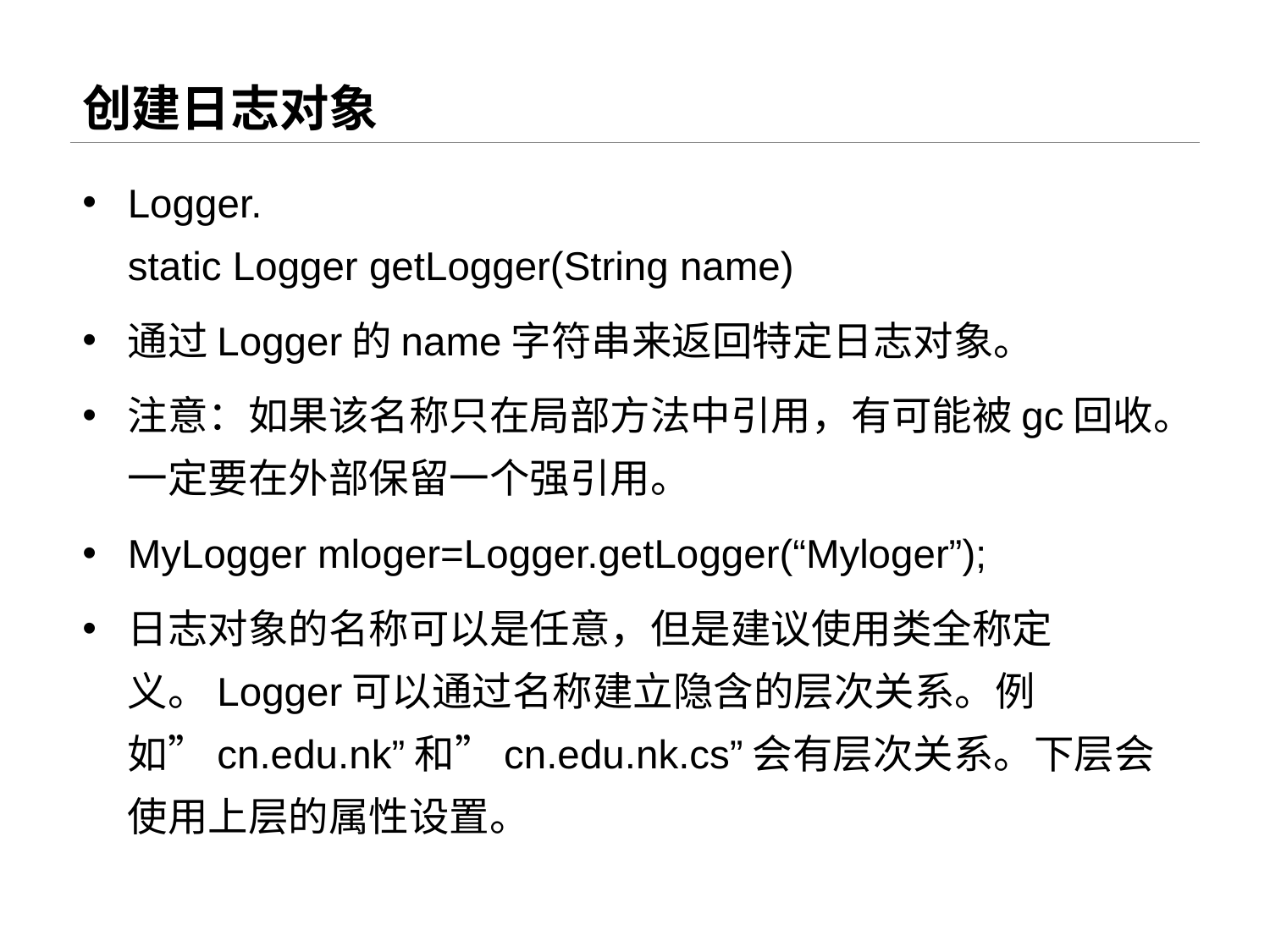

# 创建日志对象
Logger.
static Logger getLogger(String name)
通过Logger的name字符串来返回特定日志对象。
注意：如果该名称只在局部方法中引用，有可能被gc回收。一定要在外部保留一个强引用。
MyLogger mloger=Logger.getLogger(“Myloger”);
日志对象的名称可以是任意，但是建议使用类全称定义。Logger可以通过名称建立隐含的层次关系。例如”cn.edu.nk”和”cn.edu.nk.cs”会有层次关系。下层会使用上层的属性设置。